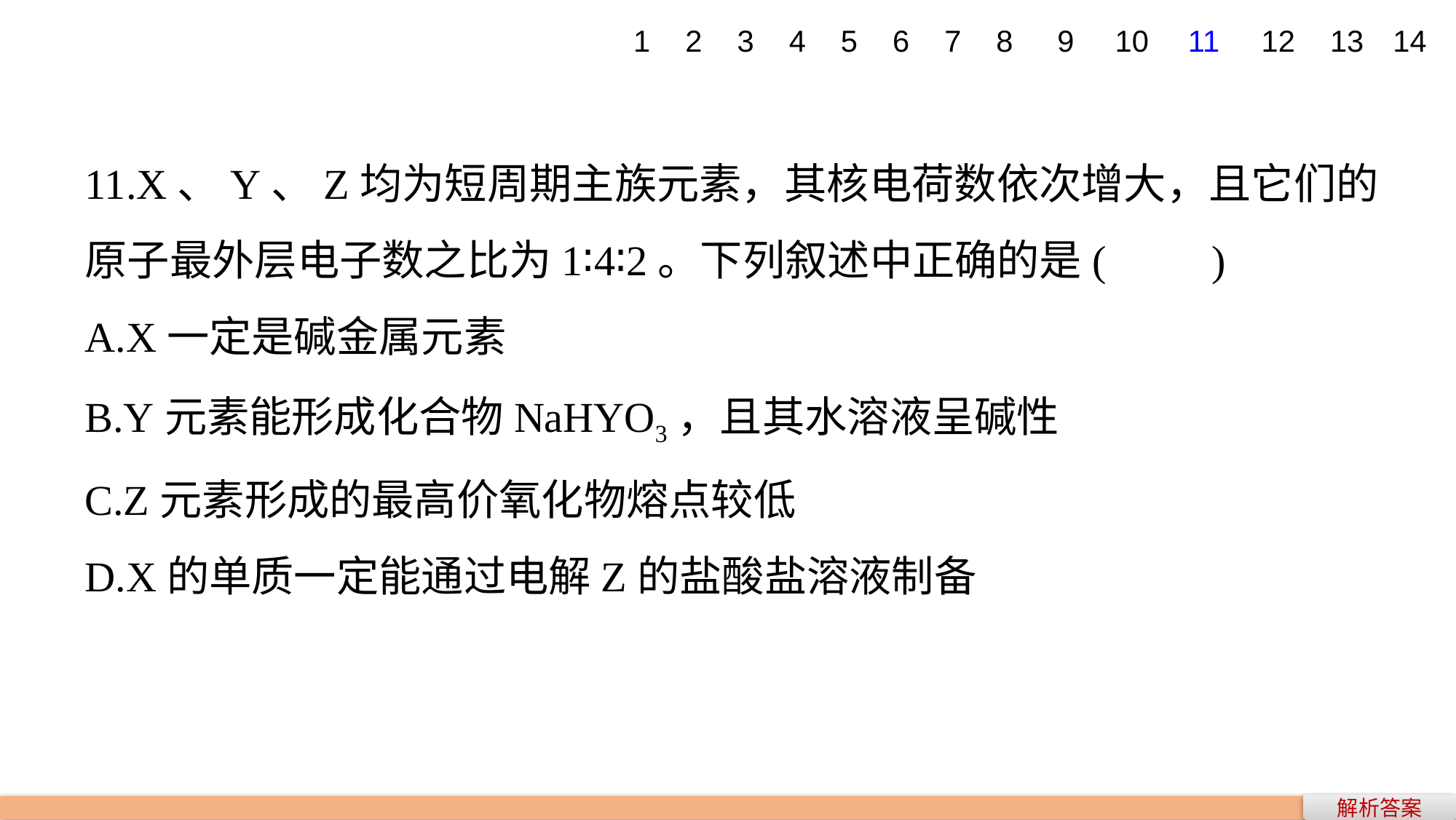

1
2
3
4
5
6
7
8
9
10
11
12
13
14
11.X、Y、Z均为短周期主族元素，其核电荷数依次增大，且它们的原子最外层电子数之比为1∶4∶2。下列叙述中正确的是(　　)
A.X一定是碱金属元素
B.Y元素能形成化合物NaHYO3，且其水溶液呈碱性
C.Z元素形成的最高价氧化物熔点较低
D.X的单质一定能通过电解Z的盐酸盐溶液制备
解析答案